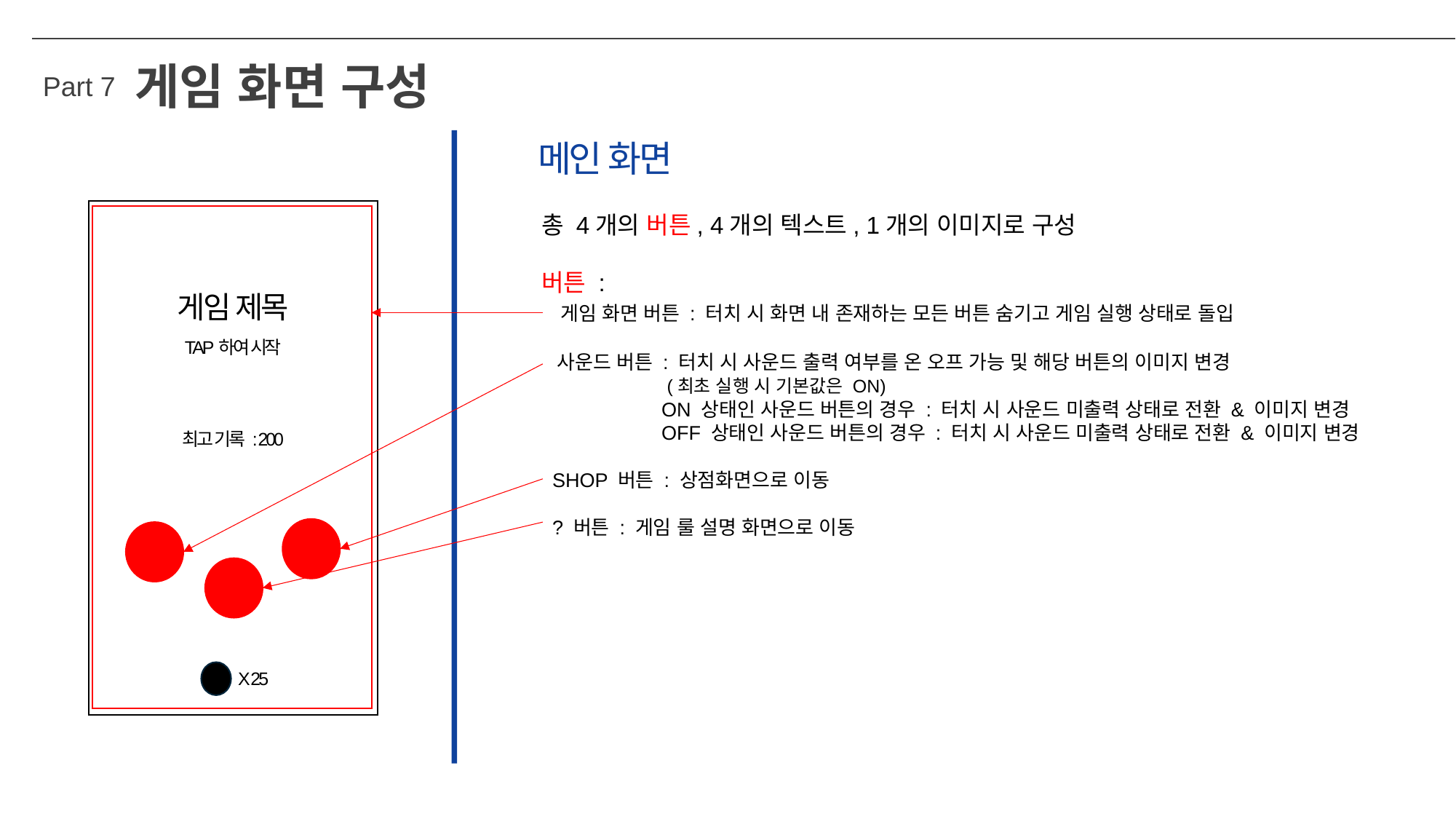

게임 화면 구성
Part 7
메인 화면

총 4개의 버튼, 4개의 텍스트, 1개의 이미지로 구성

버튼 :
  게임 화면 버튼 : 터치 시 화면 내 존재하는 모든 버튼 숨기고 게임 실행 상태로 돌입

  사운드 버튼 : 터치 시 사운드 출력 여부를 온 오프 가능 및 해당 버튼의 이미지 변경
	   (최초 실행 시 기본값은 ON)
            ON 상태인 사운드 버튼의 경우 : 터치 시 사운드 미출력 상태로 전환 & 이미지 변경
            OFF 상태인 사운드 버튼의 경우 : 터치 시 사운드 미출력 상태로 전환 & 이미지 변경

  SHOP 버튼 : 상점화면으로 이동

  ? 버튼 : 게임 룰 설명 화면으로 이동

게임 제목
TAP하여 시작
최고 기록 : 200

X 25